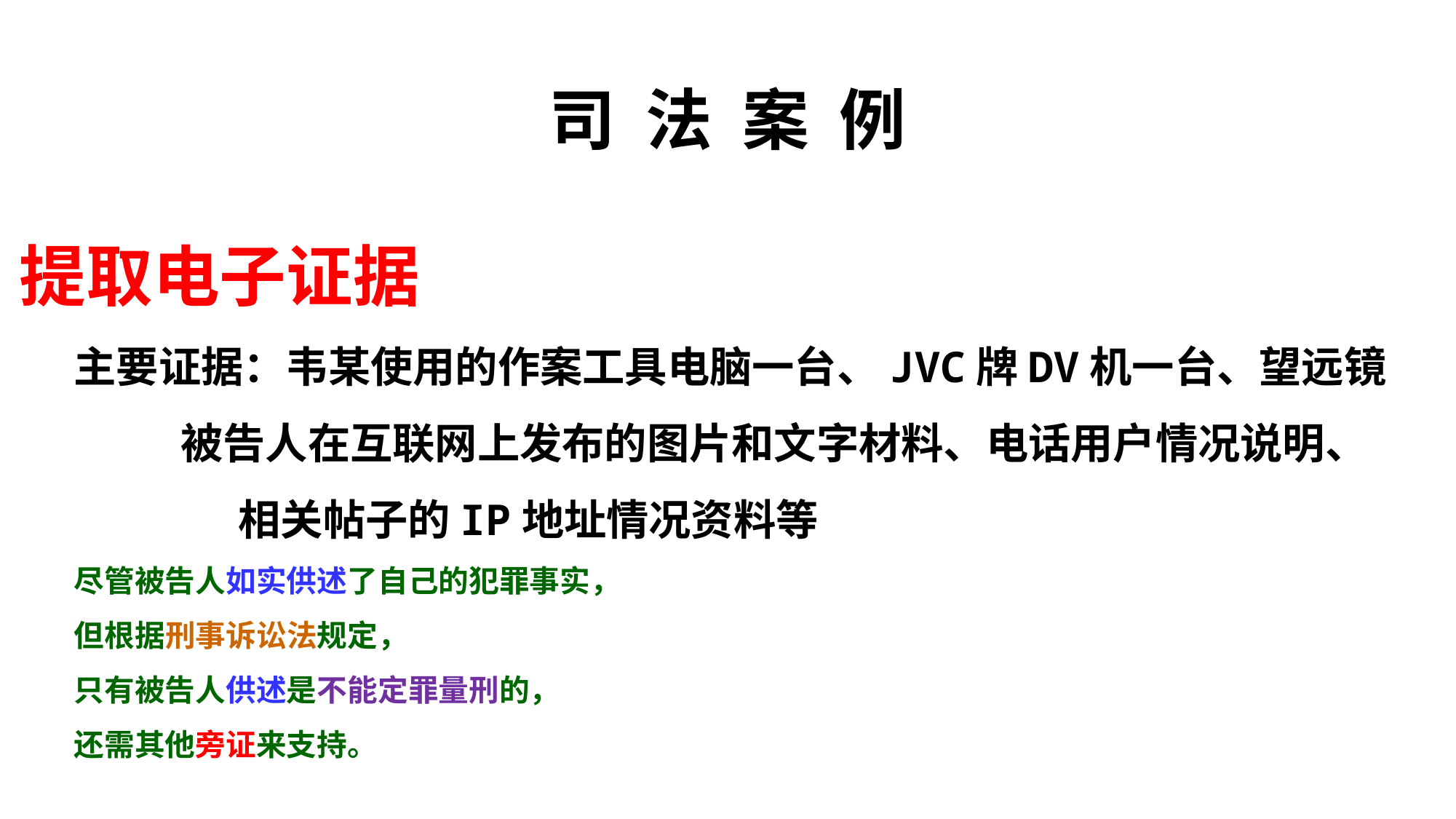

# 司  法  案  例
提取电子证据
主要证据：韦某使用的作案工具电脑一台、JVC牌DV机一台、望远镜
          被告人在互联网上发布的图片和文字材料、电话用户情况说明、
                相关帖子的IP地址情况资料等
尽管被告人如实供述了自己的犯罪事实，
但根据刑事诉讼法规定，
只有被告人供述是不能定罪量刑的，
还需其他旁证来支持。